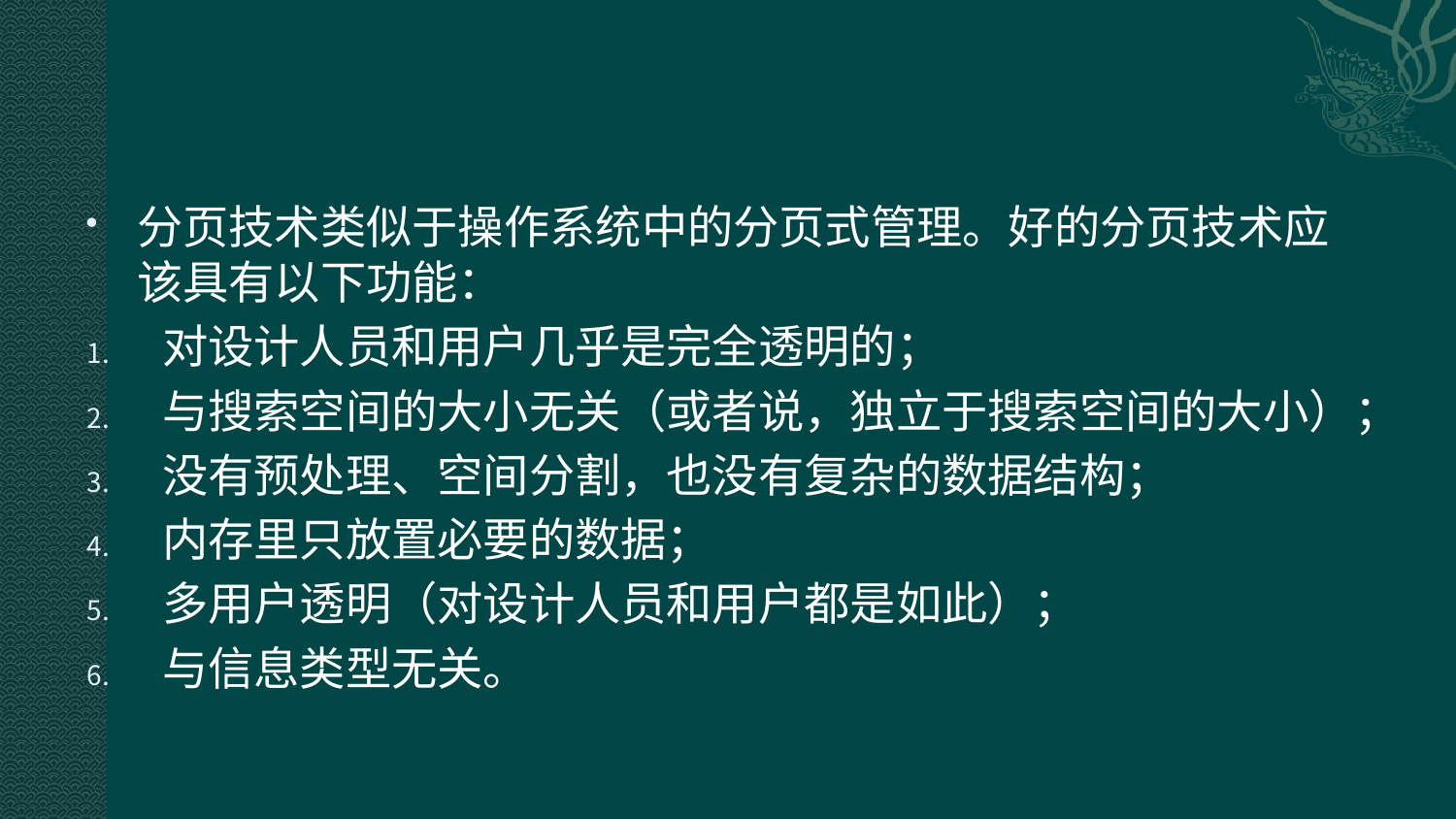

#
分页技术类似于操作系统中的分页式管理。好的分页技术应该具有以下功能：
对设计人员和用户几乎是完全透明的；
与搜索空间的大小无关（或者说，独立于搜索空间的大小）；
没有预处理、空间分割，也没有复杂的数据结构；
内存里只放置必要的数据；
多用户透明（对设计人员和用户都是如此）；
与信息类型无关。